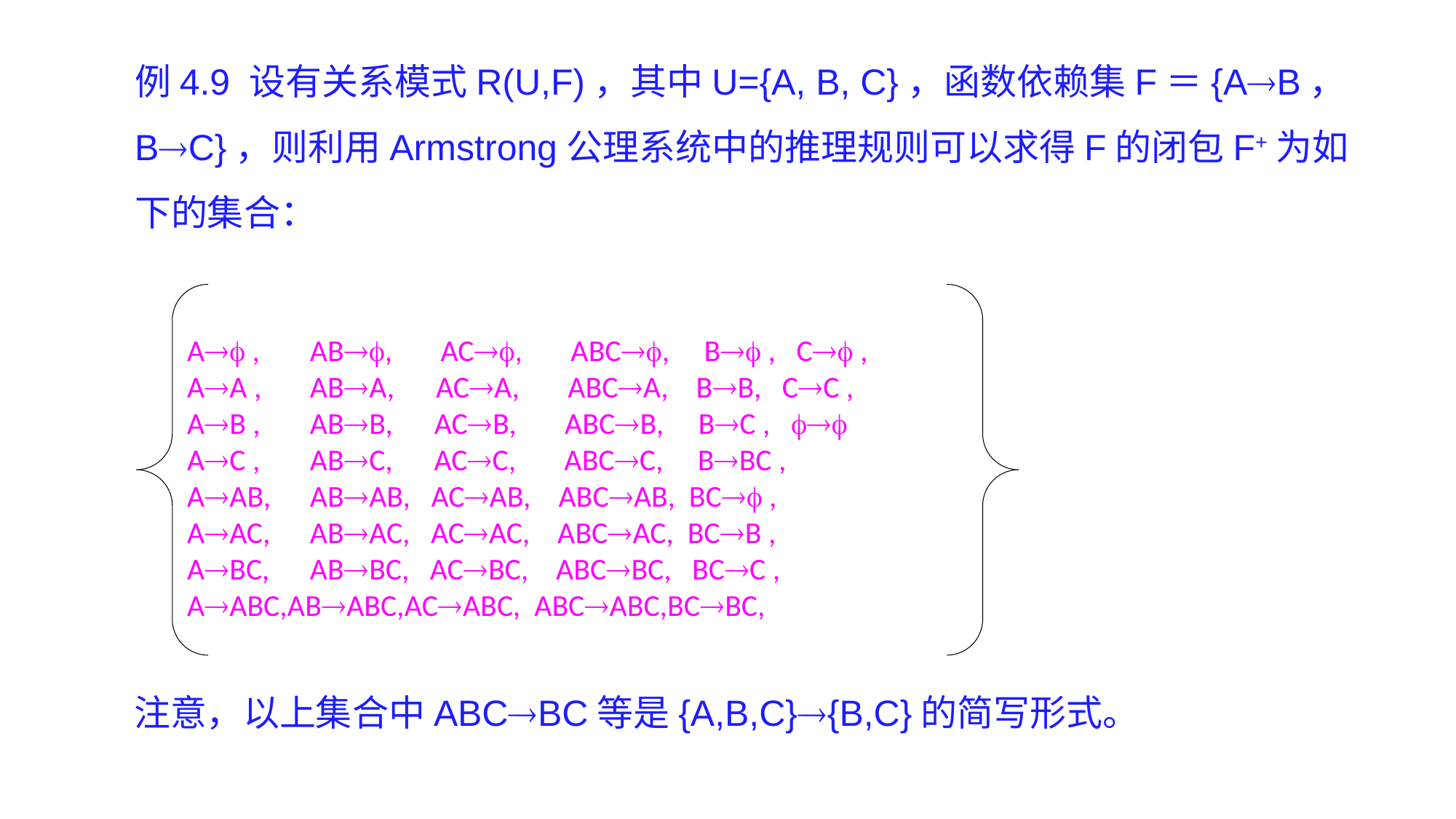

例4.9 设有关系模式R(U,F)，其中U={A, B, C}，函数依赖集F＝{A→B，B→C}，则利用Armstrong公理系统中的推理规则可以求得F的闭包F+为如下的集合：
A→φ ,	  AB→φ,       AC→φ,       ABC→φ,     B→φ ,   C→φ ,
A→A ,	  AB→A,      AC→A,       ABC→A,    B→B,   C→C ,
A→B ,	  AB→B,      AC→B,       ABC→B,     B→C ,   φ→φ
A→C ,	  AB→C,      AC→C,       ABC→C,     B→BC ,
A→AB,	  AB→AB,   AC→AB,    ABC→AB,  BC→φ ,
A→AC,	  AB→AC,   AC→AC,    ABC→AC,  BC→B ,
A→BC,	  AB→BC,   AC→BC,    ABC→BC,   BC→C ,
A→ABC,AB→ABC,AC→ABC,  ABC→ABC,BC→BC,
注意，以上集合中ABC→BC等是{A,B,C}→{B,C}的简写形式。